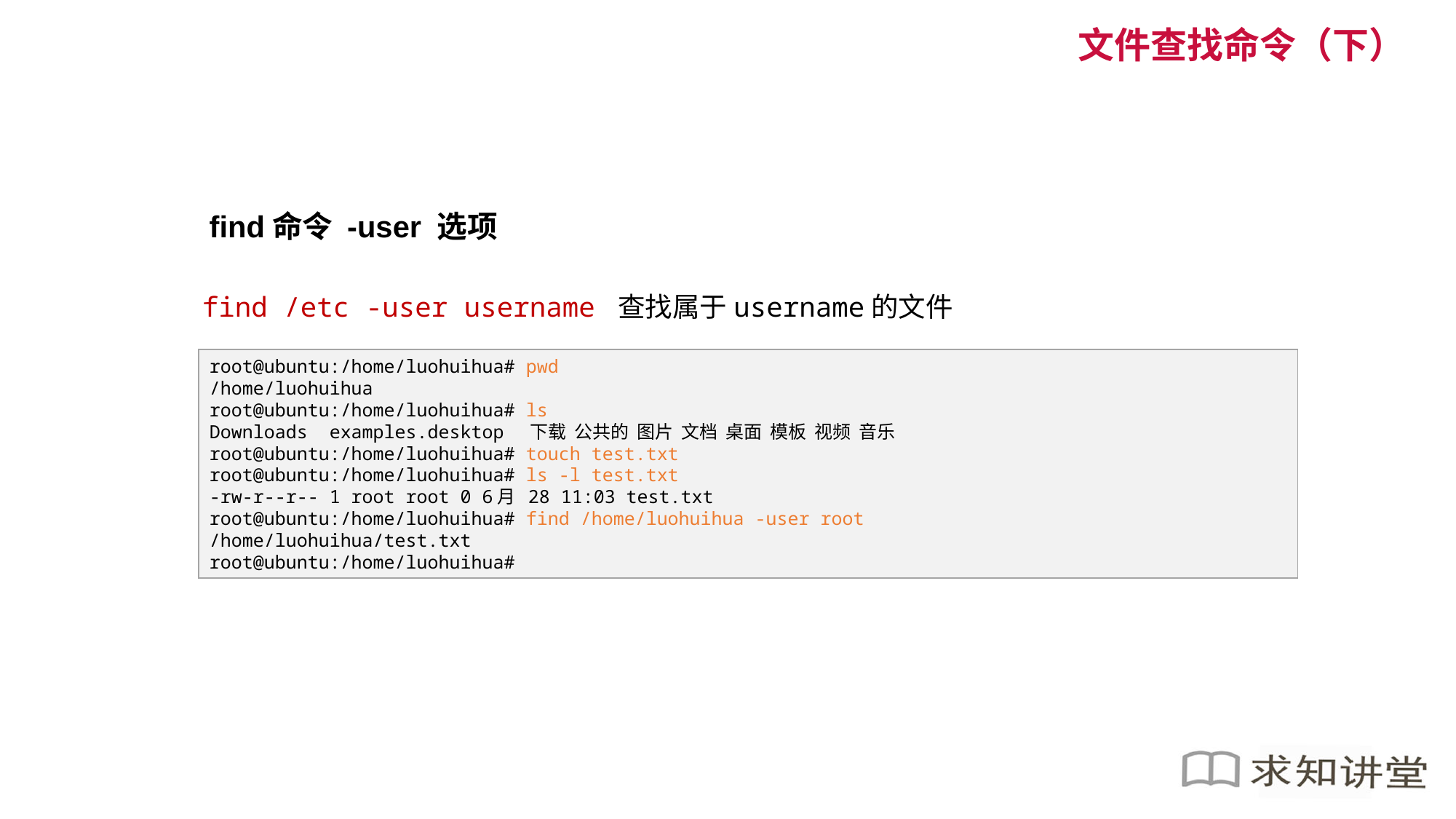

文件查找命令（下）
find命令 -user 选项
find /etc -user username 查找属于username的文件
root@ubuntu:/home/luohuihua# pwd
/home/luohuihua
root@ubuntu:/home/luohuihua# ls
Downloads  examples.desktop  下载  公共的  图片  文档  桌面  模板  视频  音乐
root@ubuntu:/home/luohuihua# touch test.txt
root@ubuntu:/home/luohuihua# ls -l test.txt
-rw-r--r-- 1 root root 0 6月  28 11:03 test.txt
root@ubuntu:/home/luohuihua# find /home/luohuihua -user root
/home/luohuihua/test.txt
root@ubuntu:/home/luohuihua#